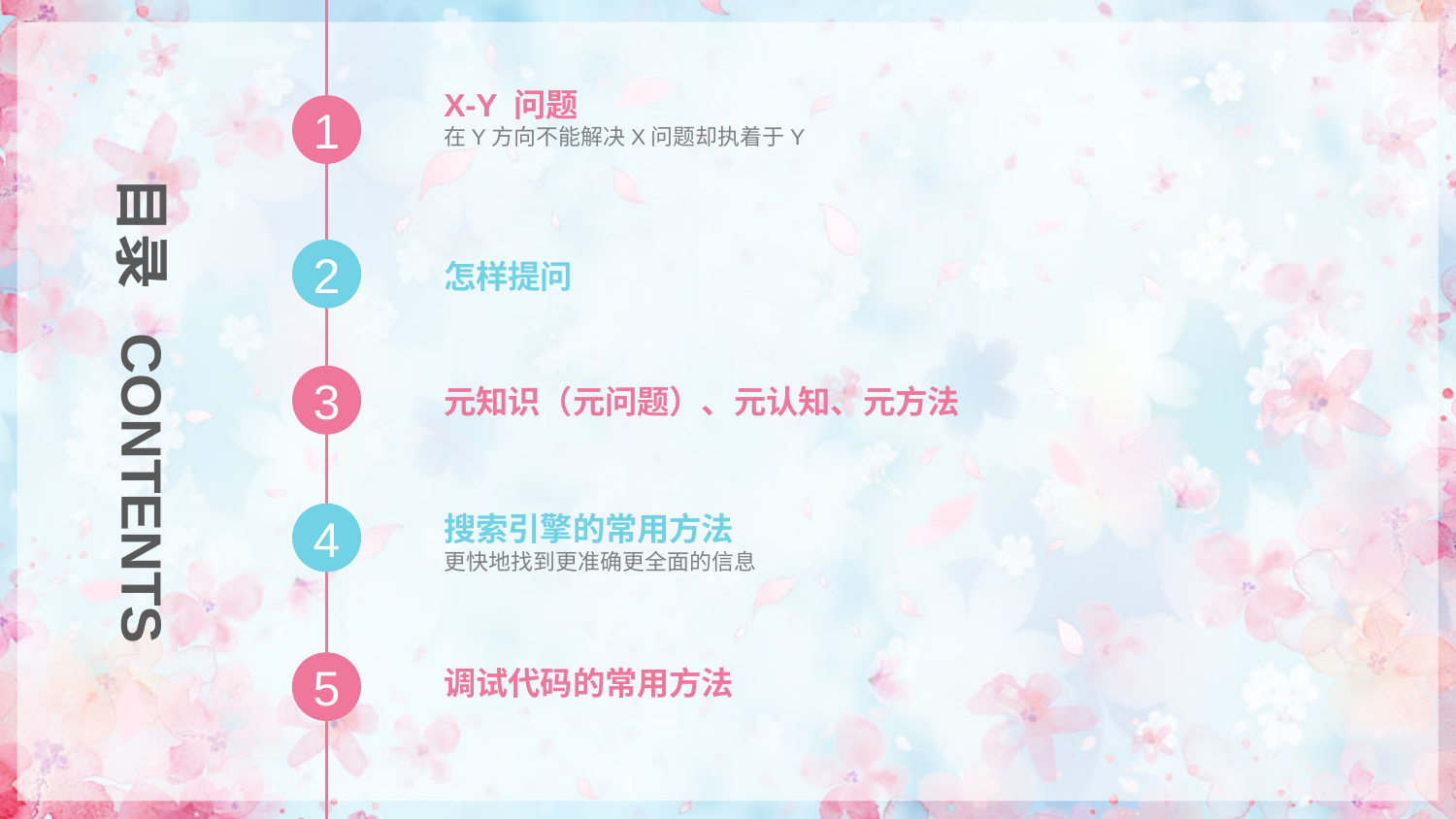

X-Y 问题
在Y方向不能解决X问题却执着于Y
1

目录
2

怎样提问
3

元知识（元问题）、元认知、元方法

CONTENTS
4

搜索引擎的常用方法
更快地找到更准确更全面的信息
5

调试代码的常用方法